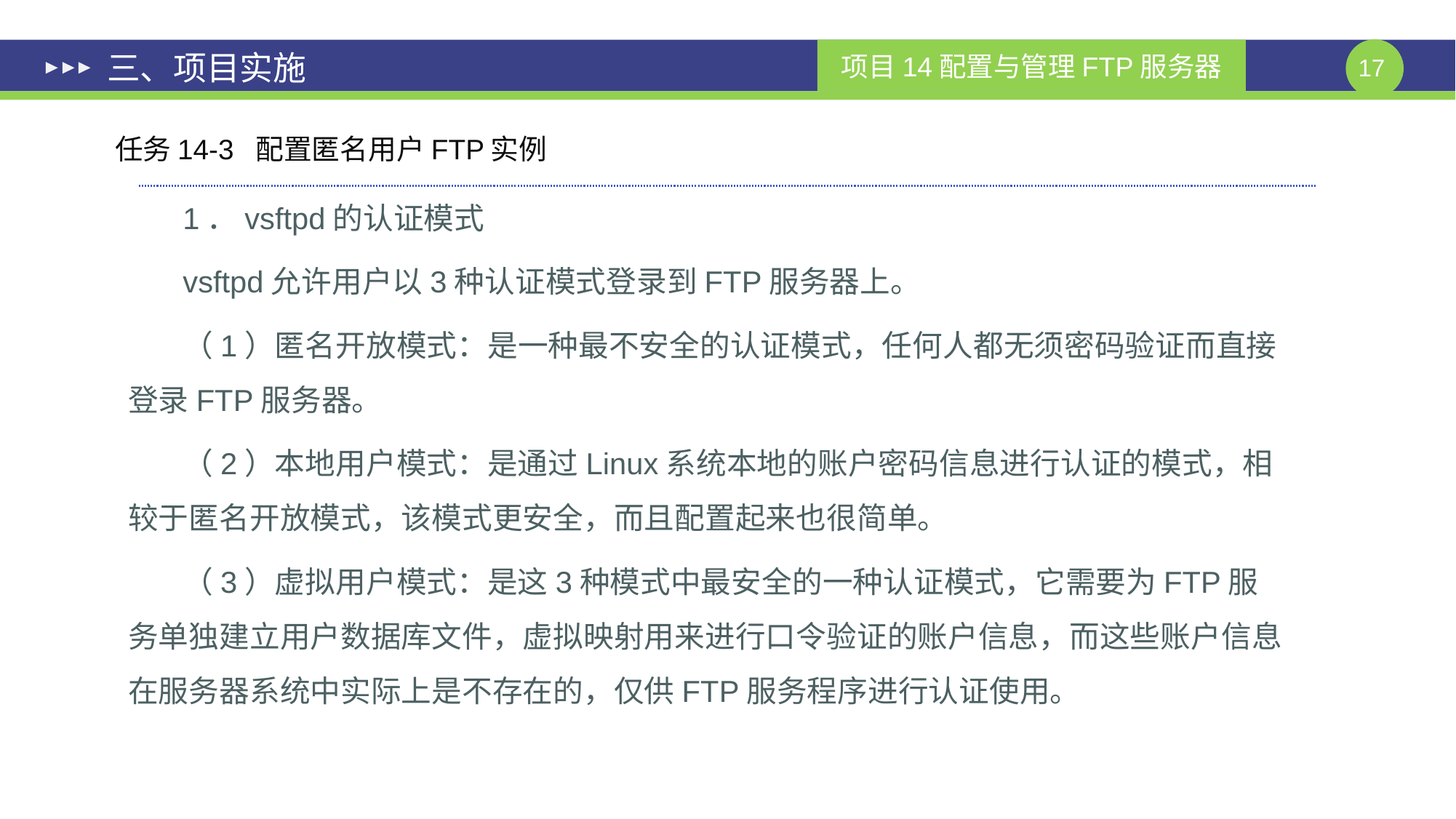

# 三、项目实施
任务14-3  配置匿名用户FTP实例
1．vsftpd的认证模式
vsftpd允许用户以3种认证模式登录到FTP服务器上。
（1）匿名开放模式：是一种最不安全的认证模式，任何人都无须密码验证而直接登录FTP服务器。
（2）本地用户模式：是通过Linux系统本地的账户密码信息进行认证的模式，相较于匿名开放模式，该模式更安全，而且配置起来也很简单。
（3）虚拟用户模式：是这3种模式中最安全的一种认证模式，它需要为FTP服务单独建立用户数据库文件，虚拟映射用来进行口令验证的账户信息，而这些账户信息在服务器系统中实际上是不存在的，仅供FTP服务程序进行认证使用。